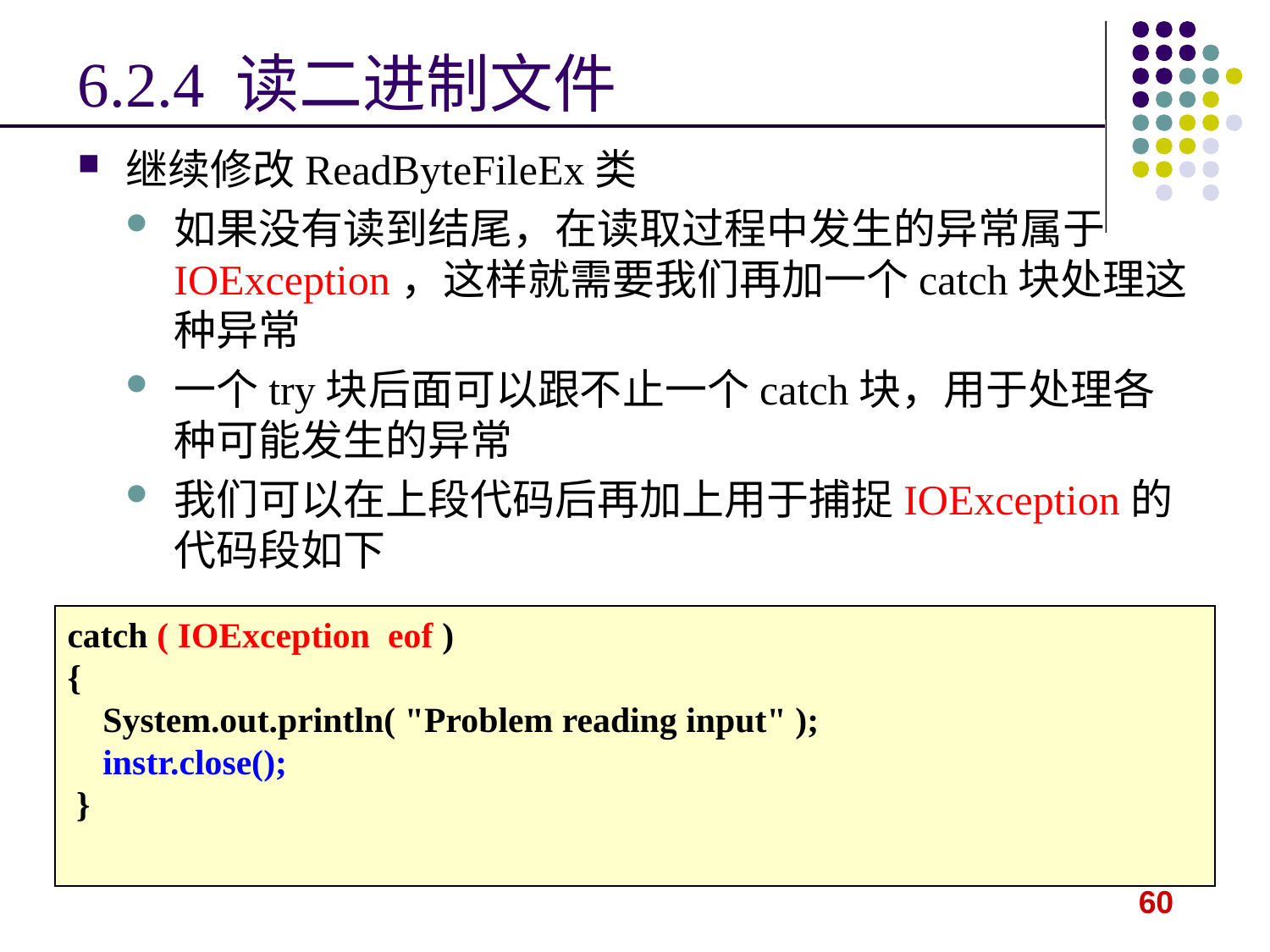

# 6.2.4 读二进制文件
继续修改ReadByteFileEx类
如果没有读到结尾，在读取过程中发生的异常属于IOException，这样就需要我们再加一个catch块处理这种异常
一个try块后面可以跟不止一个catch块，用于处理各种可能发生的异常
我们可以在上段代码后再加上用于捕捉IOException的代码段如下
catch ( IOException  eof )
{
    System.out.println( "Problem reading input" );
    instr.close();
 }